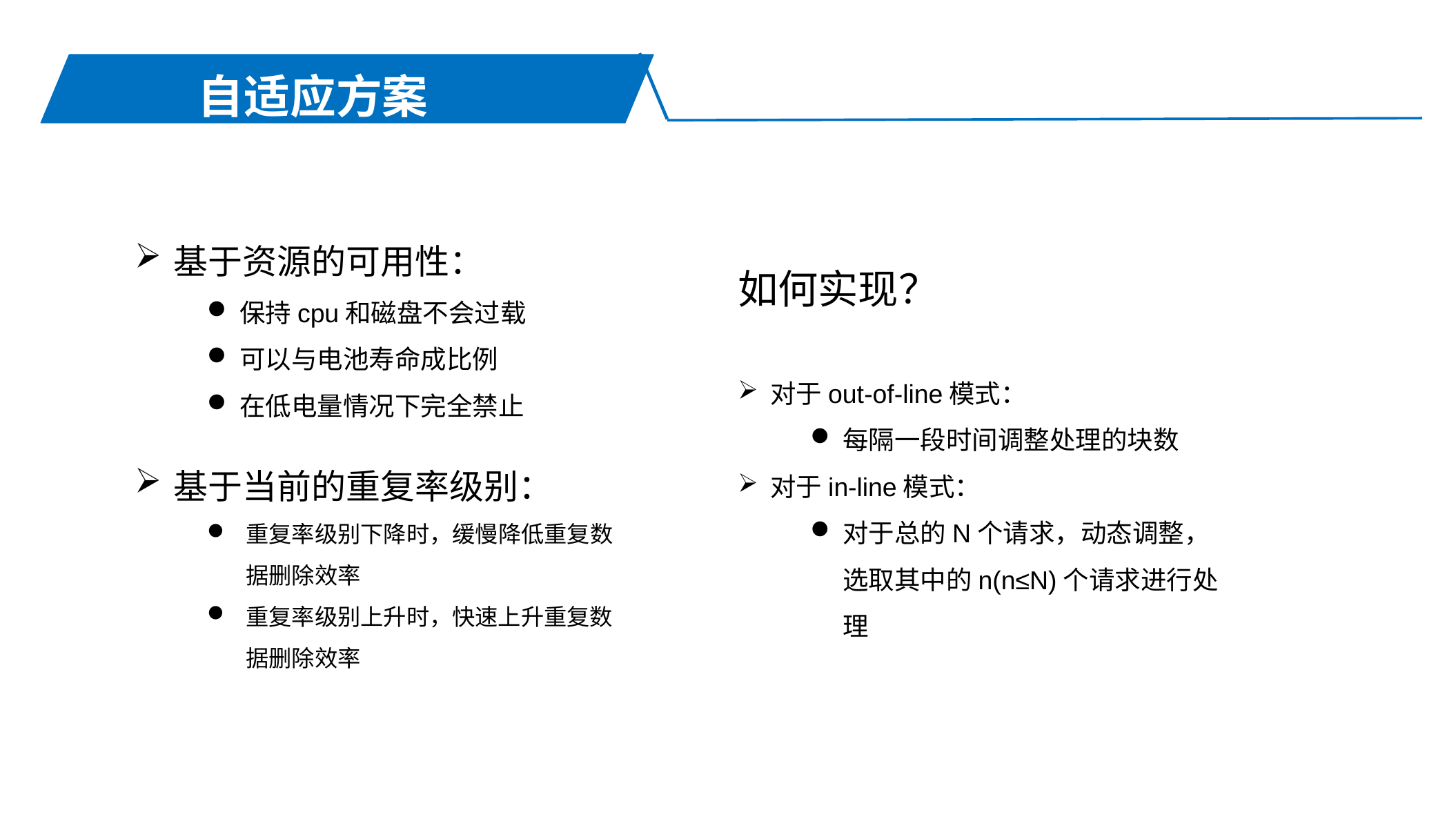

自适应方案
基于资源的可用性：
保持cpu和磁盘不会过载
可以与电池寿命成比例
在低电量情况下完全禁止
如何实现？
对于out-of-line模式：
每隔一段时间调整处理的块数
对于in-line模式：
对于总的N个请求，动态调整，选取其中的n(n≤N)个请求进行处理
基于当前的重复率级别：
重复率级别下降时，缓慢降低重复数据删除效率
重复率级别上升时，快速上升重复数据删除效率